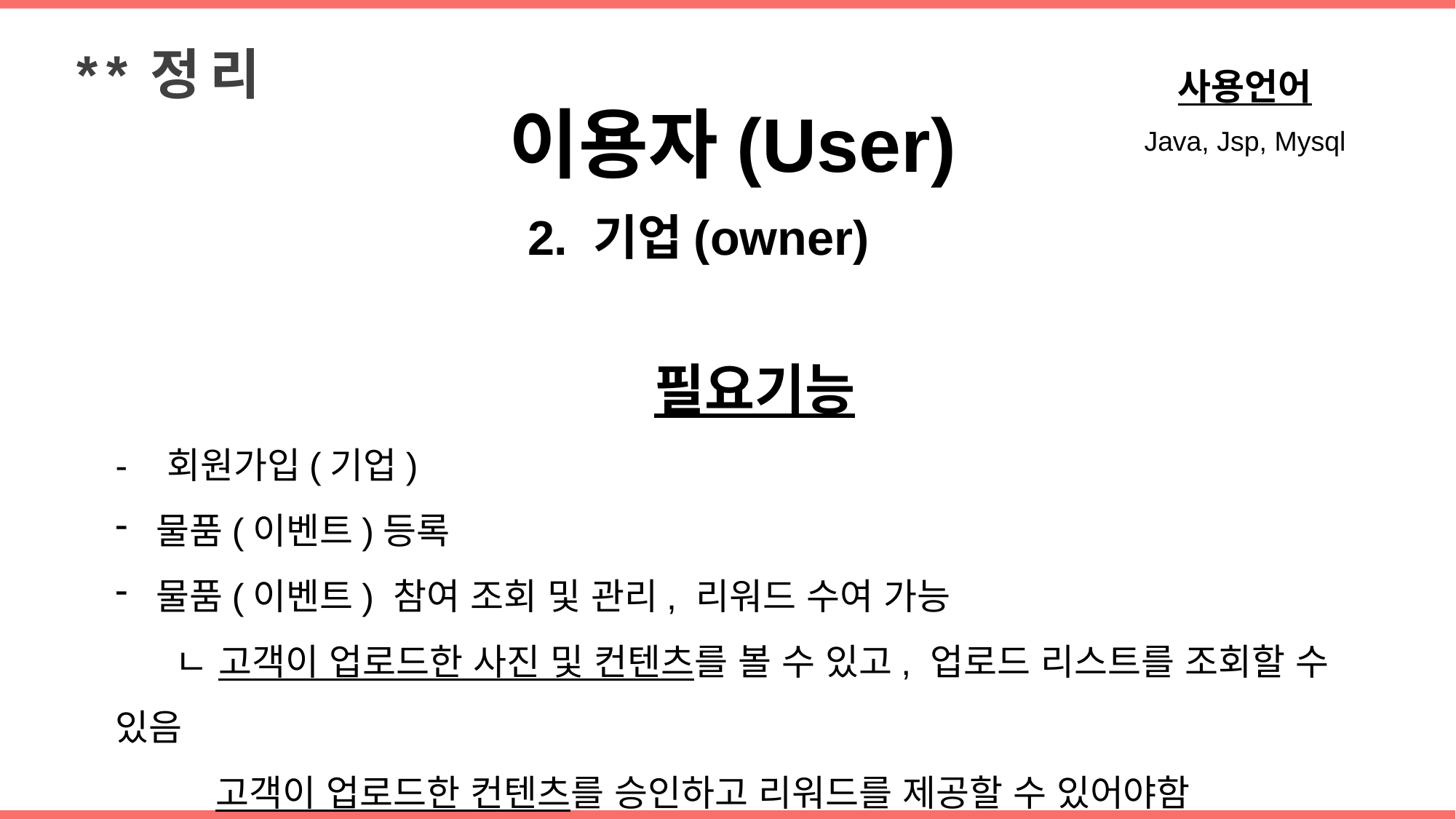

**정리
사용언어
Java, Jsp, Mysql
이용자(User)
2. 기업(owner)
필요기능
-   회원가입(기업)
물품(이벤트)등록
물품(이벤트) 참여 조회 및 관리, 리워드 수여 가능
     ㄴ 고객이 업로드한 사진 및 컨텐츠를 볼 수 있고, 업로드 리스트를 조회할 수 있음
         고객이 업로드한 컨텐츠를 승인하고 리워드를 제공할 수 있어야함